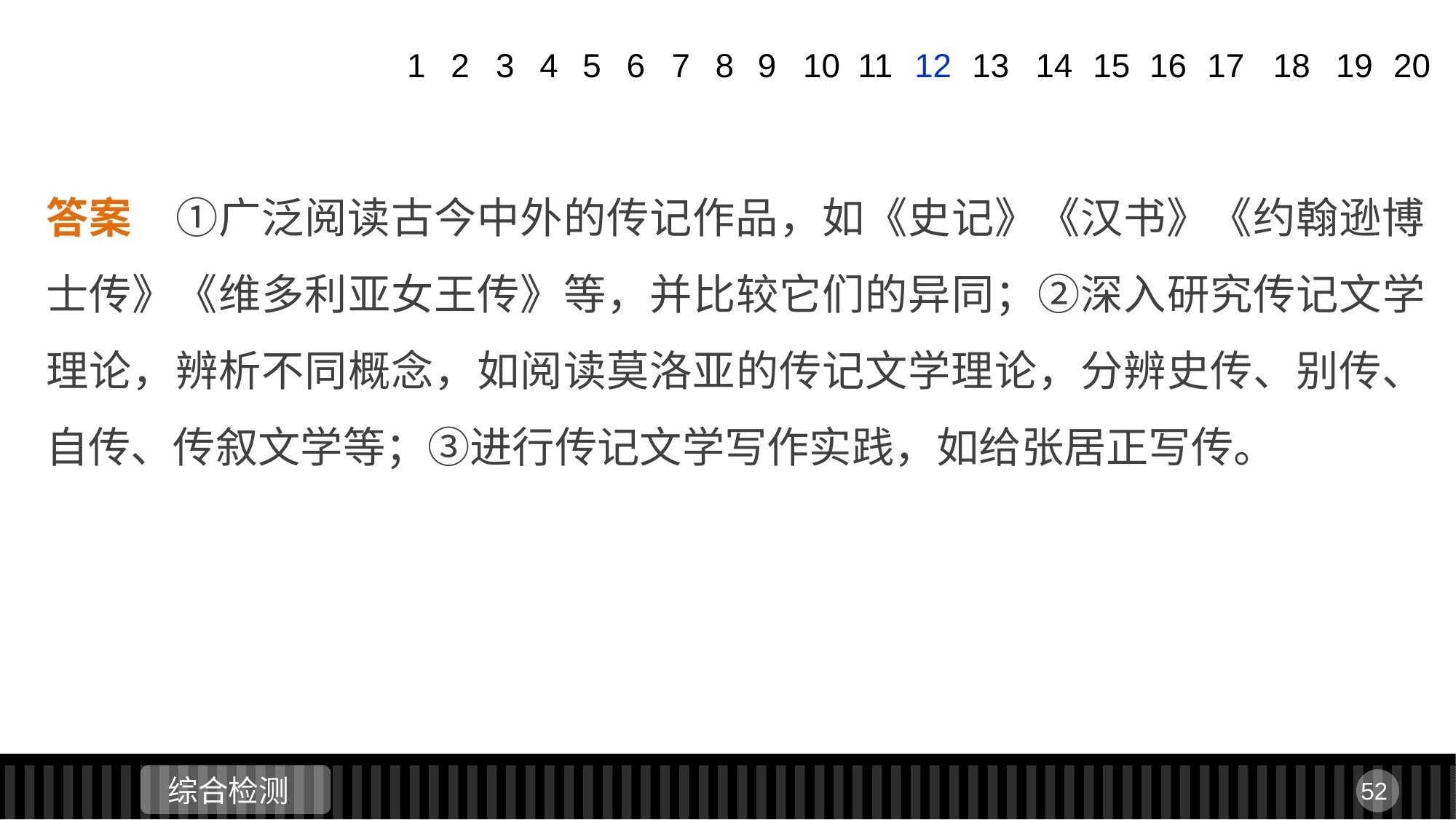

1
2
3
4
5
6
7
8
9
11
12
13
14
15
16
17
18
19
20
10
答案　①广泛阅读古今中外的传记作品，如《史记》《汉书》《约翰逊博士传》《维多利亚女王传》等，并比较它们的异同；②深入研究传记文学理论，辨析不同概念，如阅读莫洛亚的传记文学理论，分辨史传、别传、自传、传叙文学等；③进行传记文学写作实践，如给张居正写传。